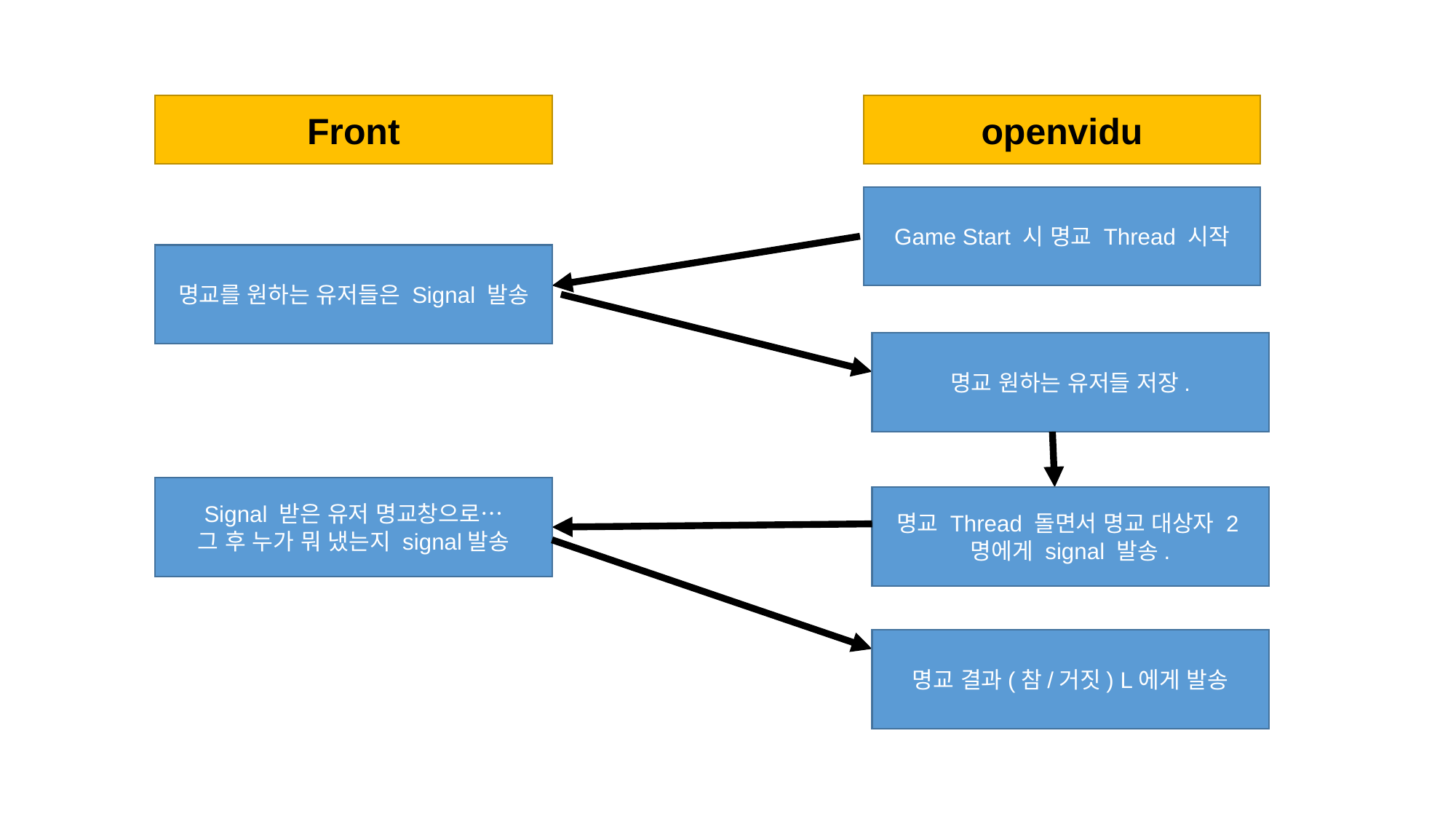

Front
openvidu
Game Start 시 명교 Thread 시작
명교를 원하는 유저들은 Signal 발송
명교 원하는 유저들 저장.
Signal 받은 유저 명교창으로…
그 후 누가 뭐 냈는지 signal발송
명교 Thread 돌면서 명교 대상자 2명에게 signal 발송.
명교 결과(참/거짓) L에게 발송